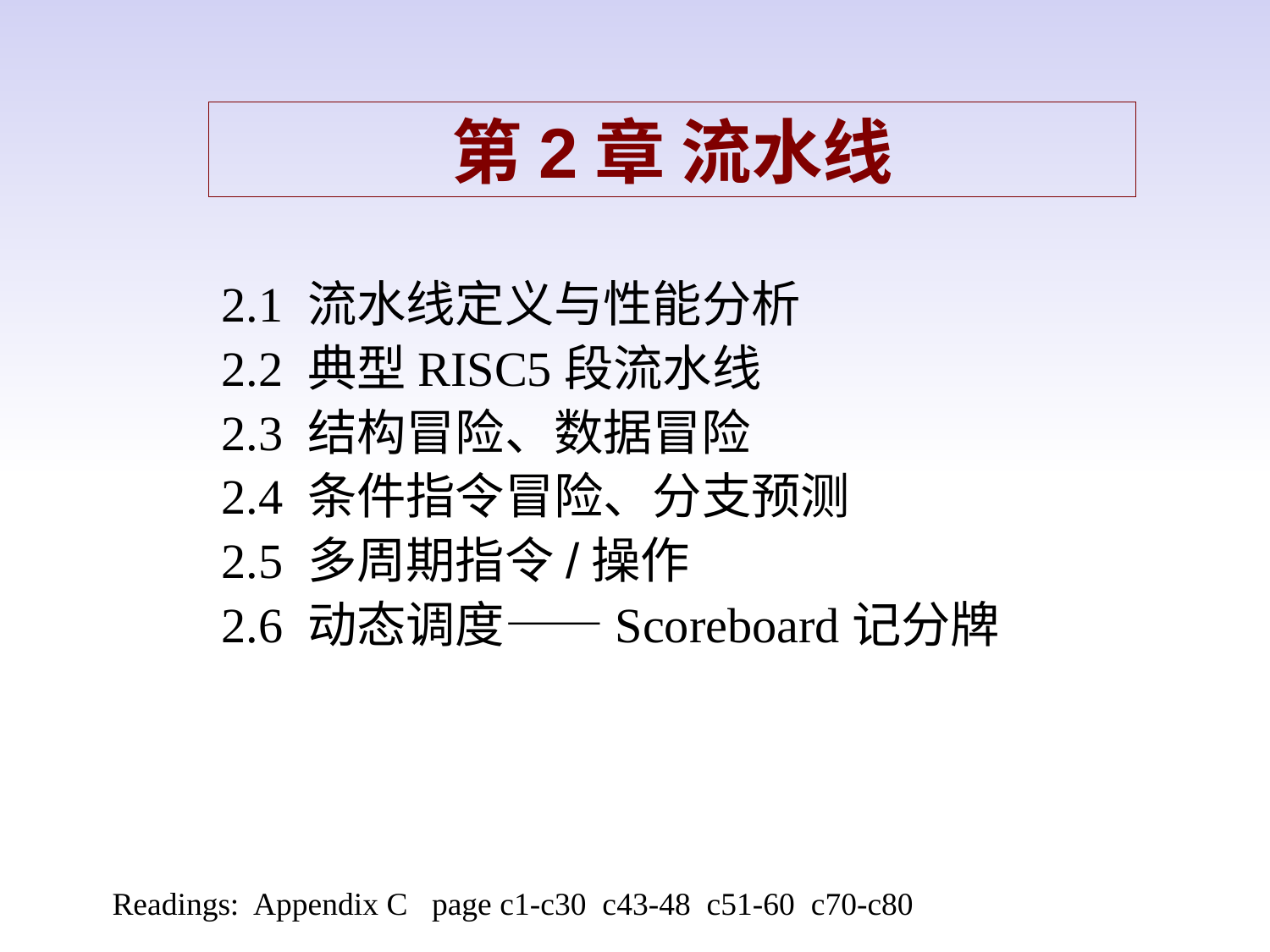

# 第2章 流水线
2.1 流水线定义与性能分析
2.2 典型RISC5段流水线
2.3 结构冒险、数据冒险
2.4 条件指令冒险、分支预测
2.5 多周期指令/操作
2.6 动态调度——Scoreboard记分牌
Readings:  Appendix C   page c1-c30  c43-48  c51-60  c70-c80